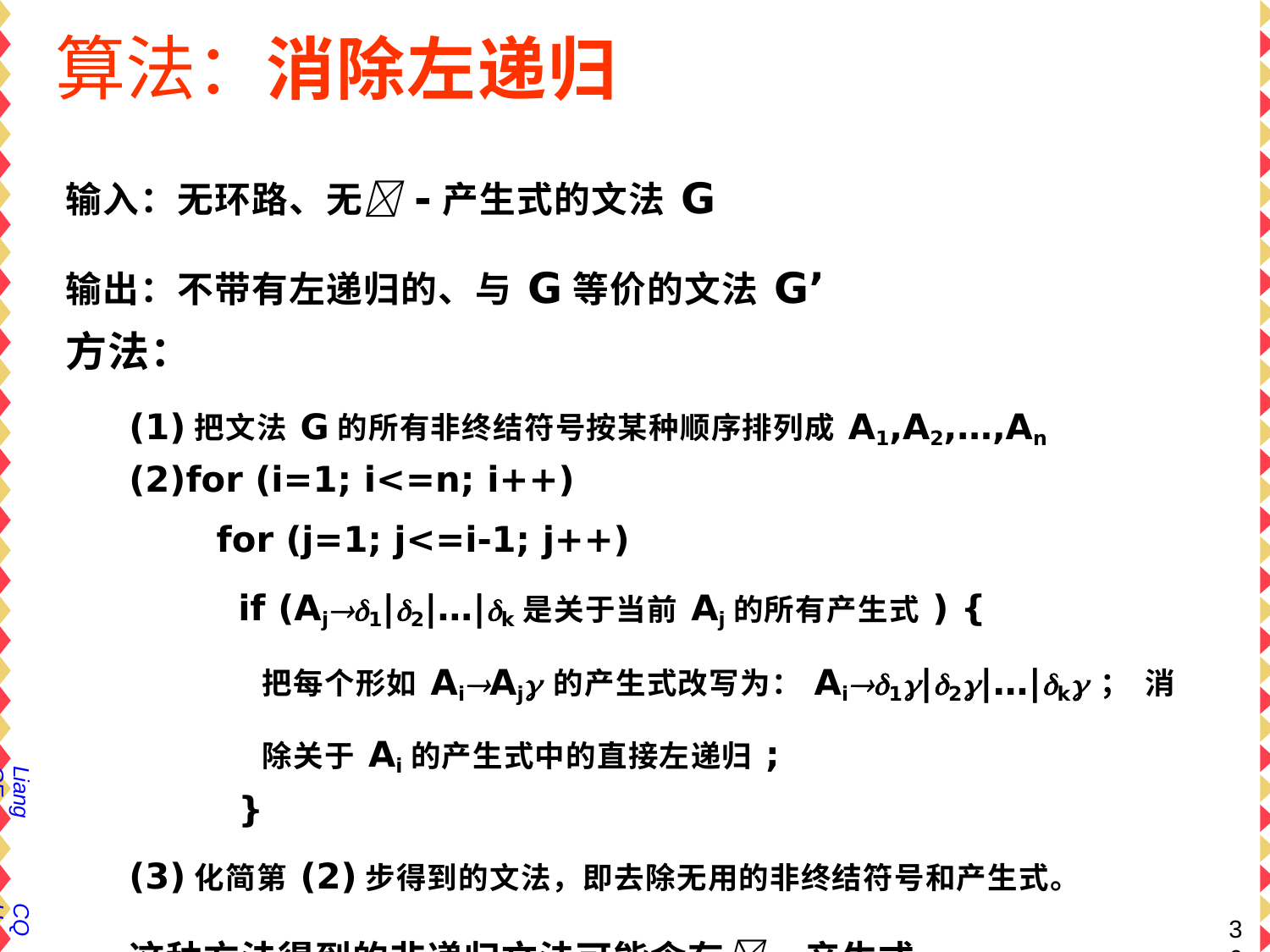

# 算法：消除左递归
输入：无环路、无ε-产生式的文法G
输出：不带有左递归的、与G等价的文法G’ 方法：
(1)把文法G的所有非终结符号按某种顺序排列成A1,A2,…,An  (2)for (i=1; i<=n; i++)
for (j=1; j<=i-1; j++)
if (Aj→δ1|δ2|…|δk是关于当前Aj的所有产生式) {
把每个形如Ai→Ajγ的产生式改写为：Ai→δ1γ|δ2γ|…|δkγ；  消除关于Ai的产生式中的直接左递归;
}
(3)化简第(2)步得到的文法，即去除无用的非终结符号和产生式。
这种方法得到的非递归文法可能含有ε-产生式。
Liang GE
CQU
36